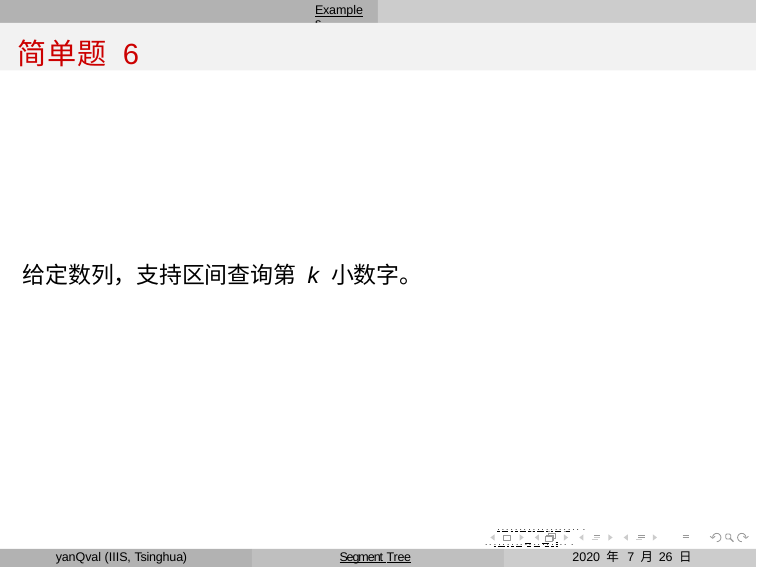

Examples
简单题 6
给定数列，支持区间查询第 k 小数字。
. . . . . . . . . . . . . . . . . . . .
. . . . . . . . . . . . . . . . . . . .
2020 年  7 月 26 日	14 / 29

yanQval (IIIS, Tsinghua)
Segment Tree